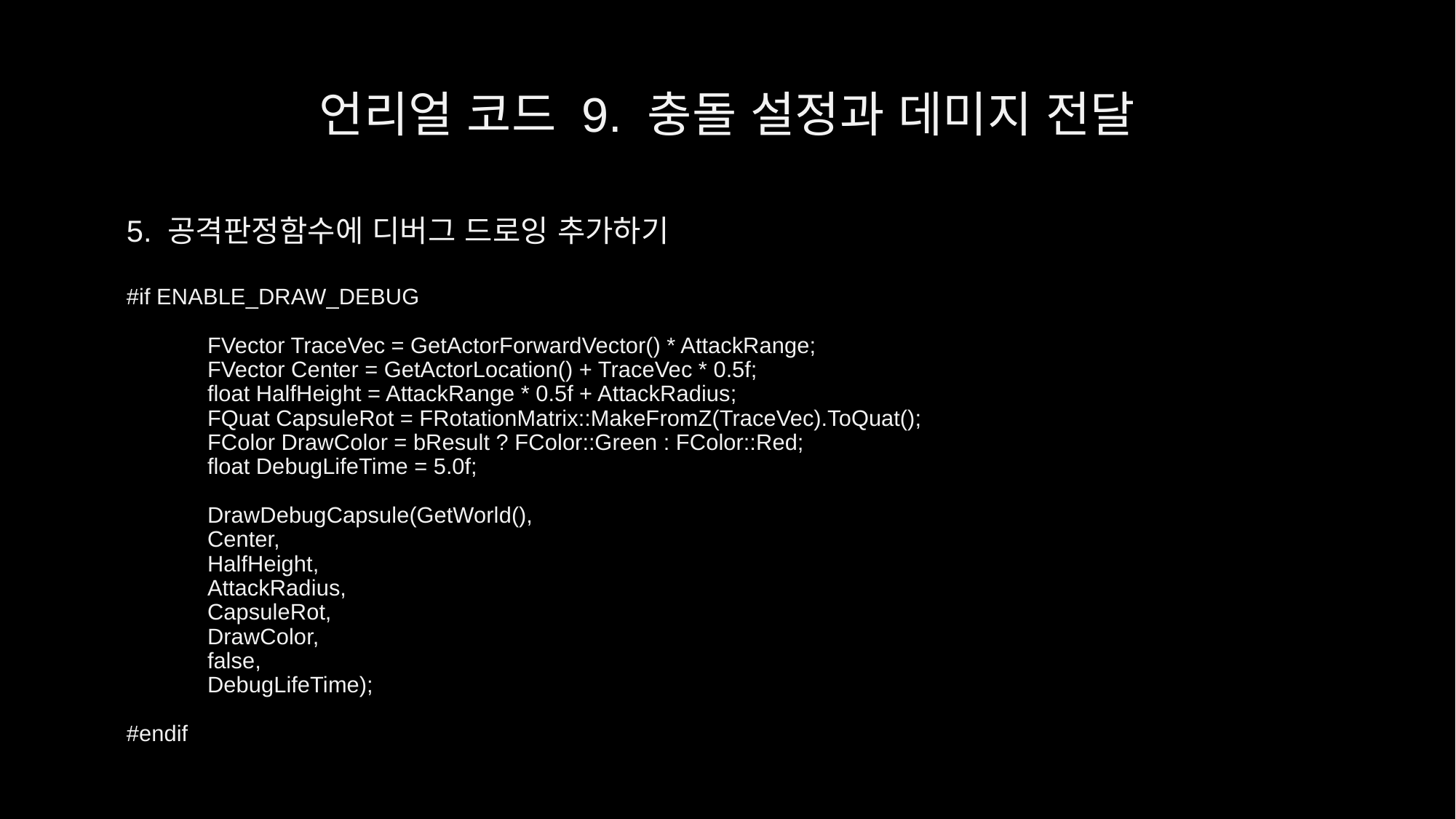

# 언리얼 코드 9. 충돌 설정과 데미지 전달
5. 공격판정함수에 디버그 드로잉 추가하기
#if ENABLE_DRAW_DEBUG

	FVector TraceVec = GetActorForwardVector() * AttackRange;
	FVector Center = GetActorLocation() + TraceVec * 0.5f;
	float HalfHeight = AttackRange * 0.5f + AttackRadius;
	FQuat CapsuleRot = FRotationMatrix::MakeFromZ(TraceVec).ToQuat();
	FColor DrawColor = bResult ? FColor::Green : FColor::Red;
	float DebugLifeTime = 5.0f;

	DrawDebugCapsule(GetWorld(),
		Center,
		HalfHeight,
		AttackRadius,
		CapsuleRot,
		DrawColor,
		false,
		DebugLifeTime);

#endif